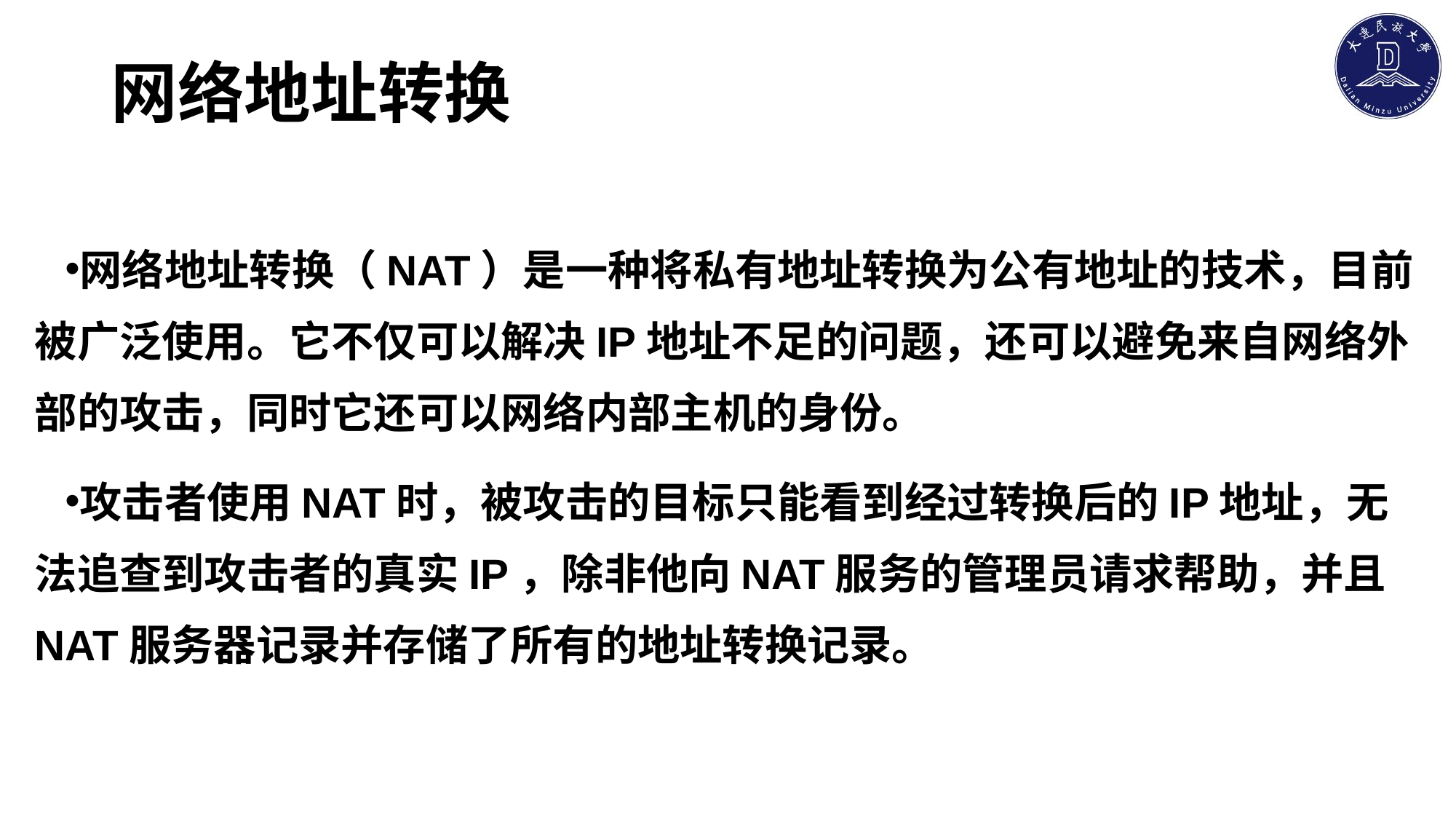

# 网络地址转换
网络地址转换（NAT）是一种将私有地址转换为公有地址的技术，目前被广泛使用。它不仅可以解决IP地址不足的问题，还可以避免来自网络外部的攻击，同时它还可以网络内部主机的身份。
攻击者使用NAT时，被攻击的目标只能看到经过转换后的IP地址，无法追查到攻击者的真实IP，除非他向NAT服务的管理员请求帮助，并且NAT服务器记录并存储了所有的地址转换记录。